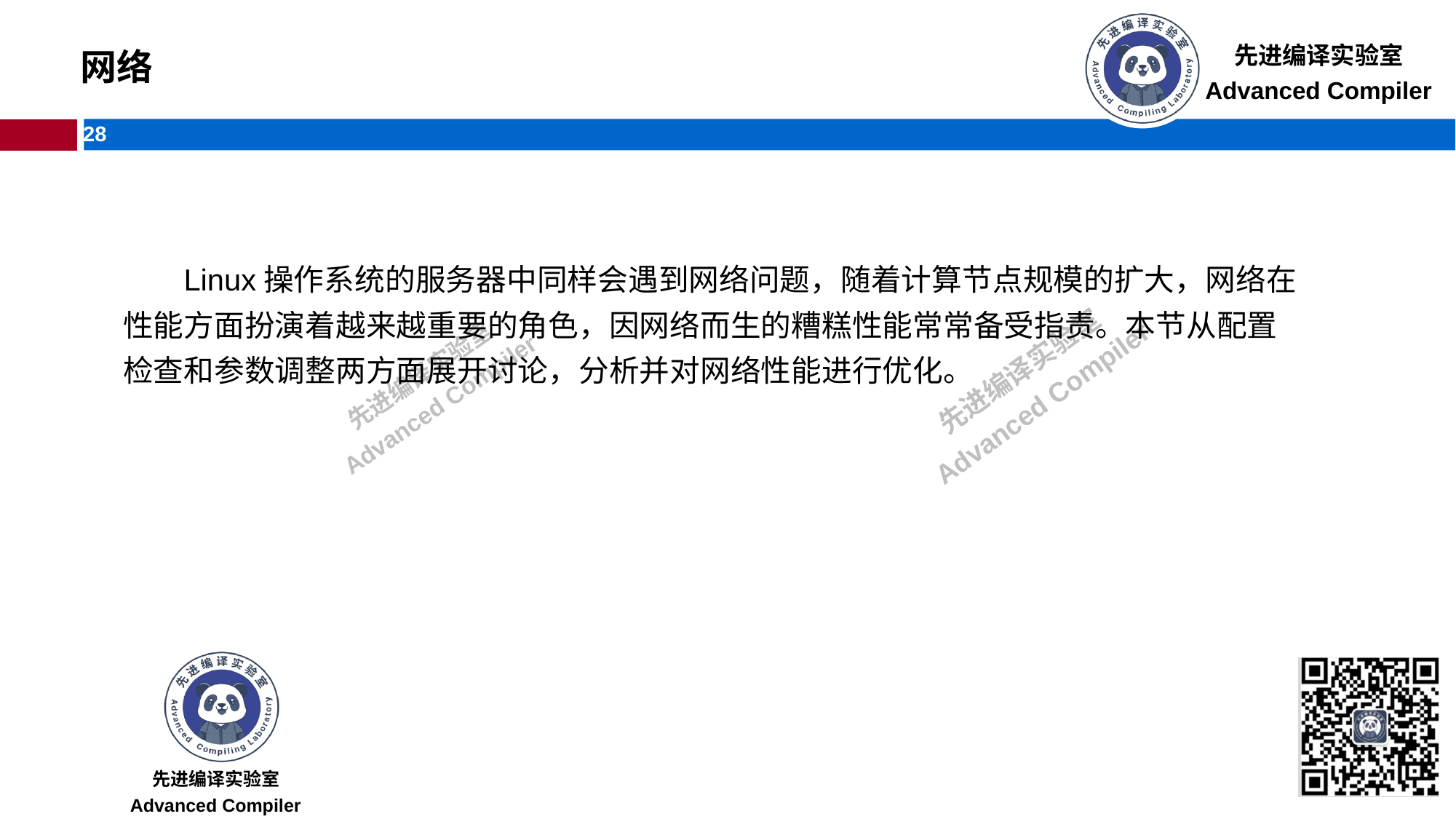

网络
Linux操作系统的服务器中同样会遇到网络问题，随着计算节点规模的扩大，网络在性能方面扮演着越来越重要的角色，因网络而生的糟糕性能常常备受指责。本节从配置检查和参数调整两方面展开讨论，分析并对网络性能进行优化。